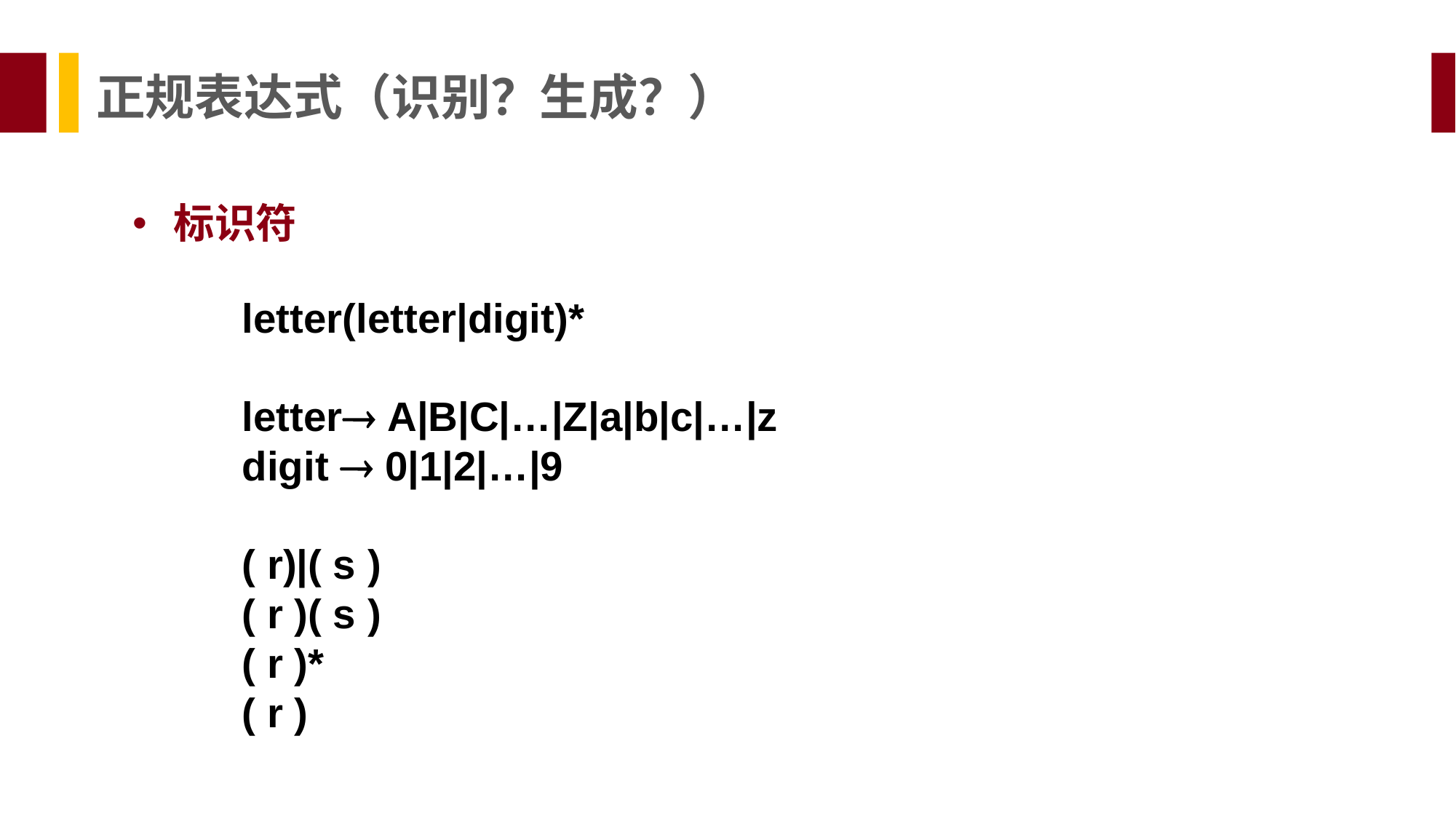

正规表达式（识别？生成？）

标识符

	letter(letter|digit)*

   	letter→ A|B|C|…|Z|a|b|c|…|z
   	digit → 0|1|2|…|9

  	( r)|( s )
 	( r )( s )
	( r )*
	( r )